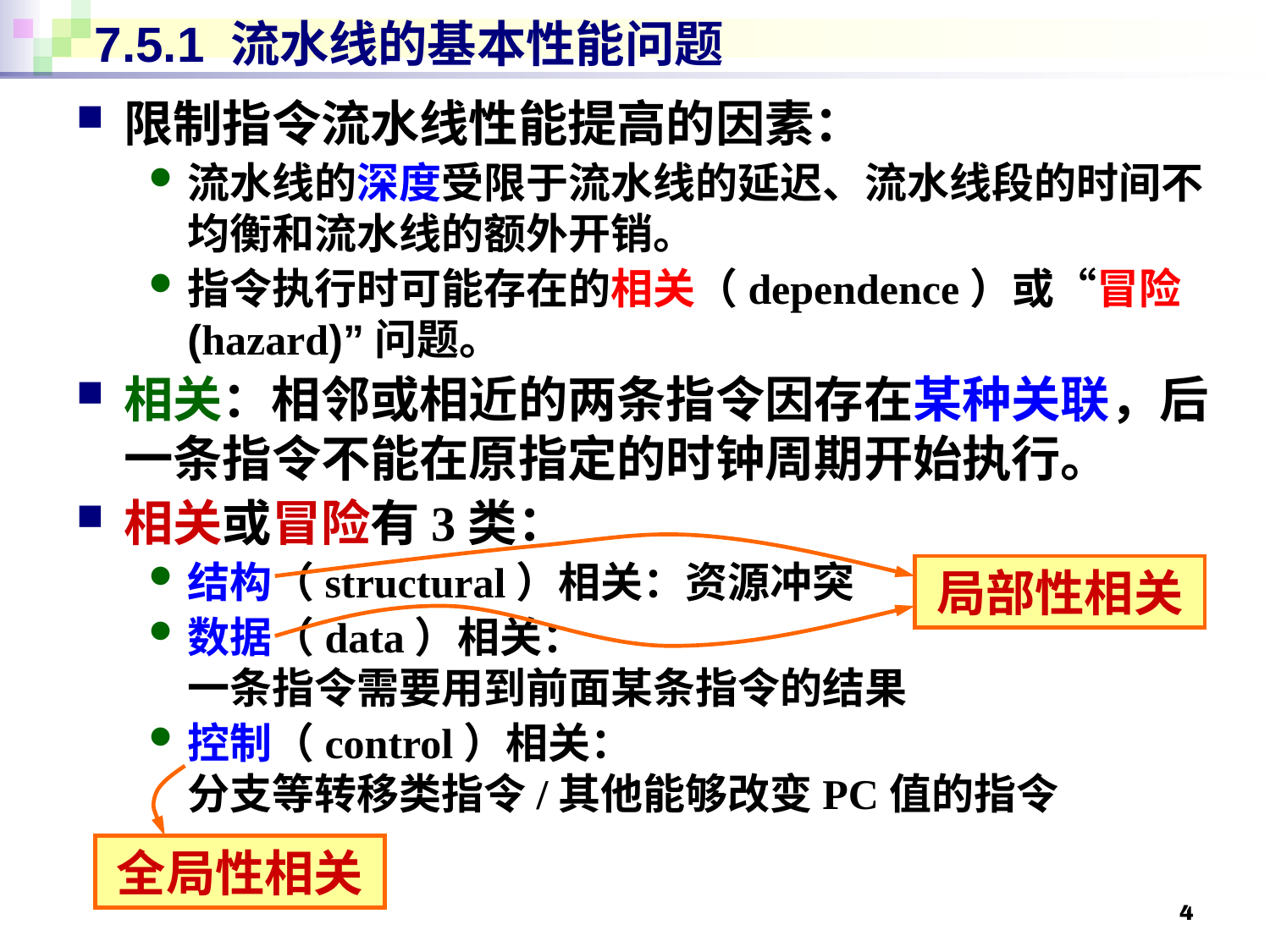

# 7.5.1 流水线的基本性能问题
限制指令流水线性能提高的因素：
流水线的深度受限于流水线的延迟、流水线段的时间不均衡和流水线的额外开销。
指令执行时可能存在的相关（dependence）或“冒险(hazard)”问题。
相关：相邻或相近的两条指令因存在某种关联，后一条指令不能在原指定的时钟周期开始执行。
相关或冒险有3类：
结构（structural）相关：资源冲突
数据（data）相关：
一条指令需要用到前面某条指令的结果
控制（control）相关：
分支等转移类指令/其他能够改变PC值的指令

局部性相关

全局性相关
4